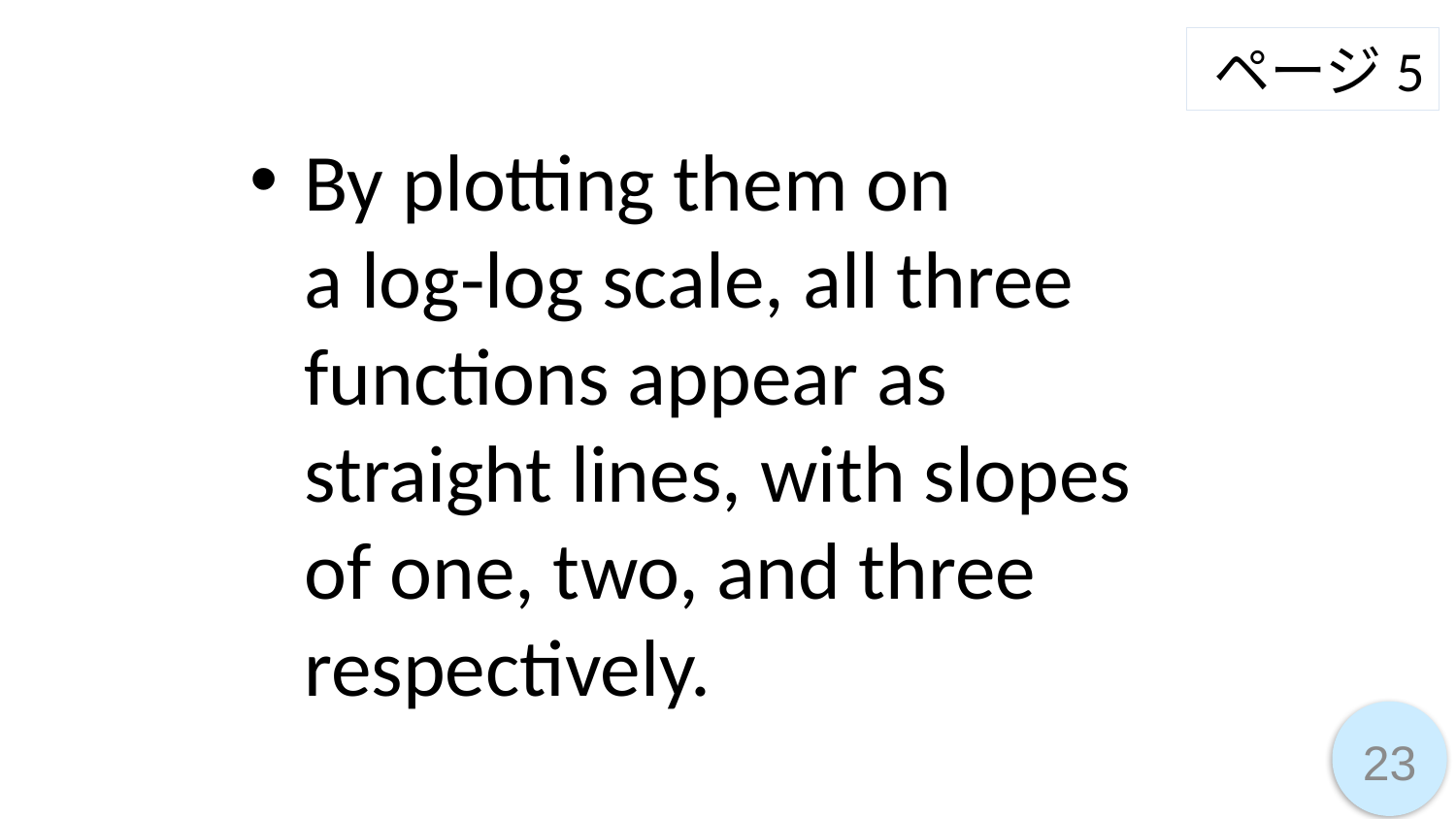

ページ5
By plotting them on
a log-log scale, all three functions appear as straight lines, with slopes of one, two, and three respectively.
23